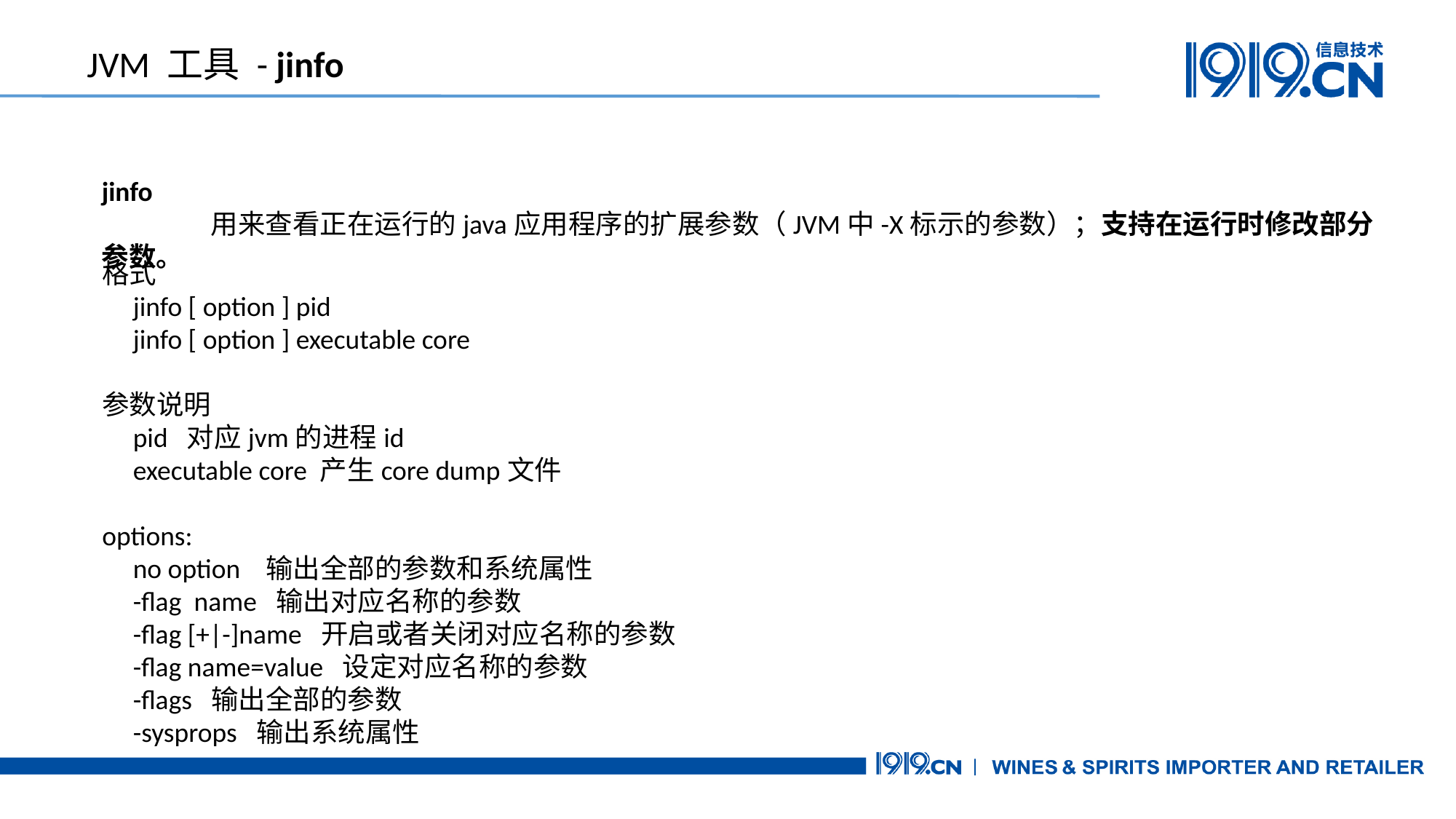

JVM 工具 - jinfo
jinfo
	用来查看正在运行的java应用程序的扩展参数（JVM中-X标示的参数）；支持在运行时修改部分参数。
格式
     jinfo [ option ] pid
     jinfo [ option ] executable core

参数说明
     pid  对应jvm的进程id
     executable core 产生core dump文件

options:
     no option   输出全部的参数和系统属性
     -flag  name  输出对应名称的参数
     -flag [+|-]name  开启或者关闭对应名称的参数
     -flag name=value  设定对应名称的参数
     -flags  输出全部的参数
     -sysprops  输出系统属性

18